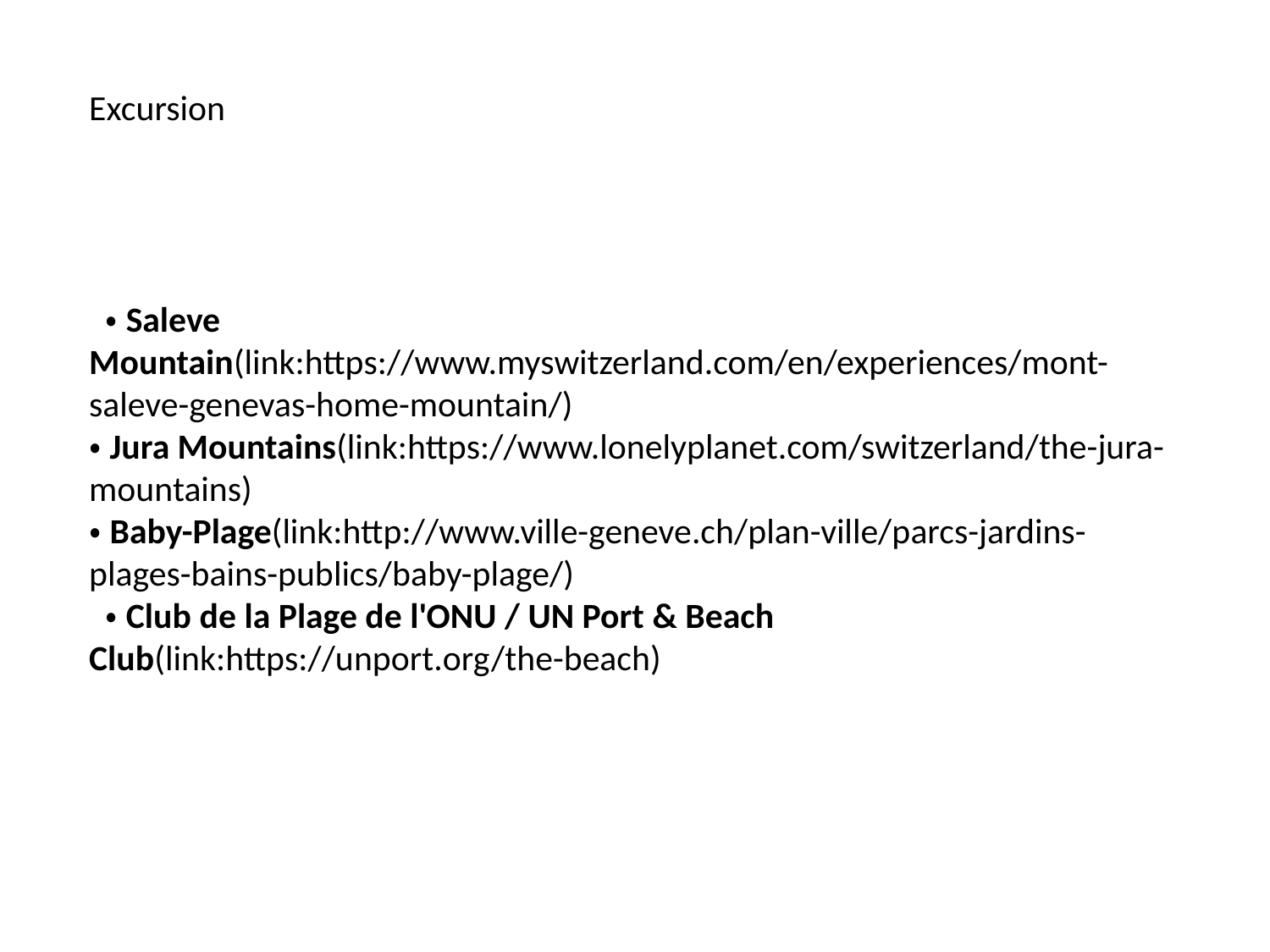

Excursion

 ・Saleve Mountain(link:https://www.myswitzerland.com/en/experiences/mont-saleve-genevas-home-mountain/)
・Jura Mountains(link:https://www.lonelyplanet.com/switzerland/the-jura-mountains)
・Baby-Plage(link:http://www.ville-geneve.ch/plan-ville/parcs-jardins-plages-bains-publics/baby-plage/)
 ・Club de la Plage de l'ONU / UN Port & Beach Club(link:https://unport.org/the-beach)